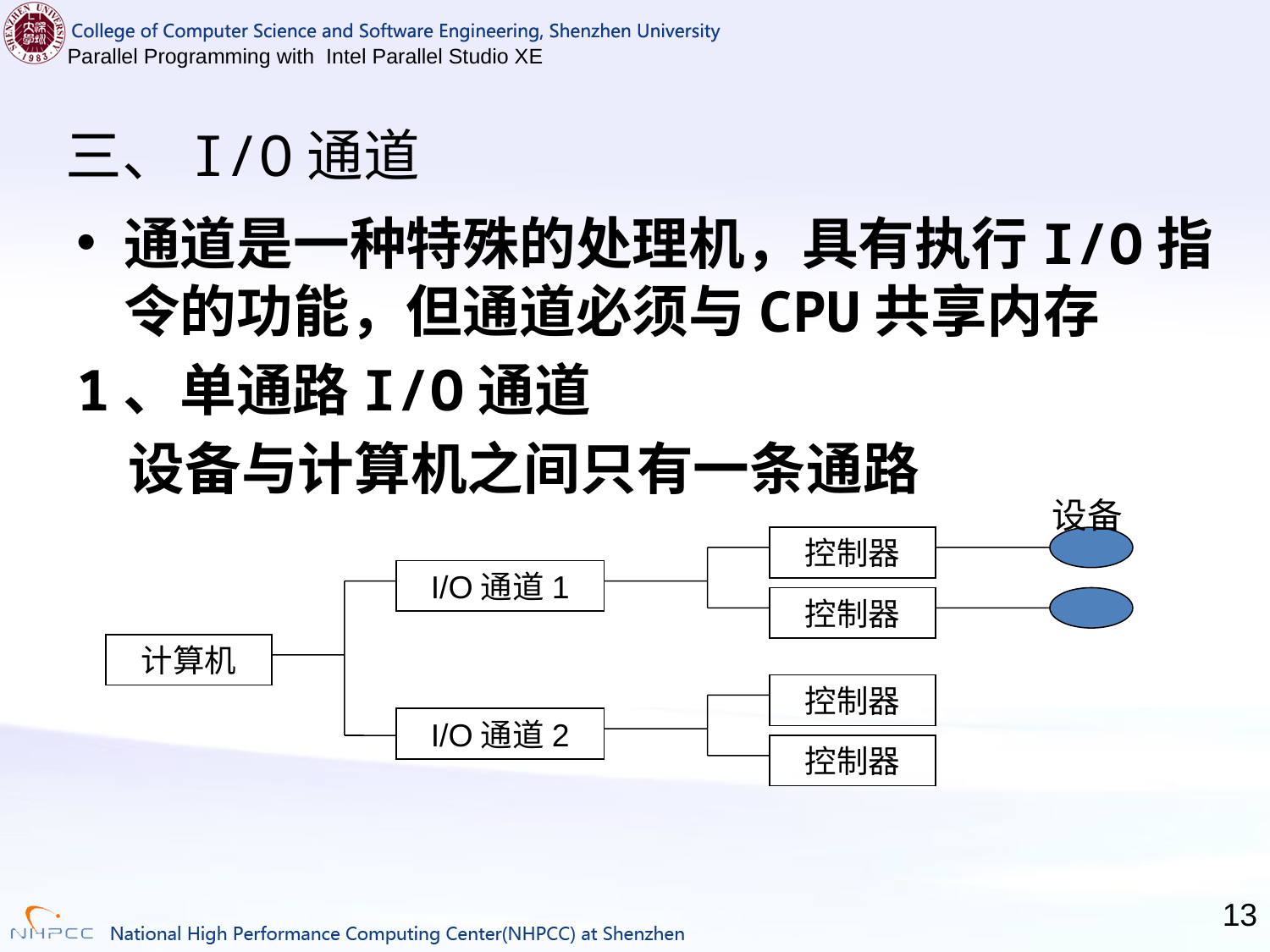

# 三、I/O通道
通道是一种特殊的处理机，具有执行I/O指令的功能，但通道必须与CPU共享内存
1、单通路I/O通道
   设备与计算机之间只有一条通路
设备
控制器

I/O通道1

控制器

计算机

控制器

I/O通道2

控制器

13